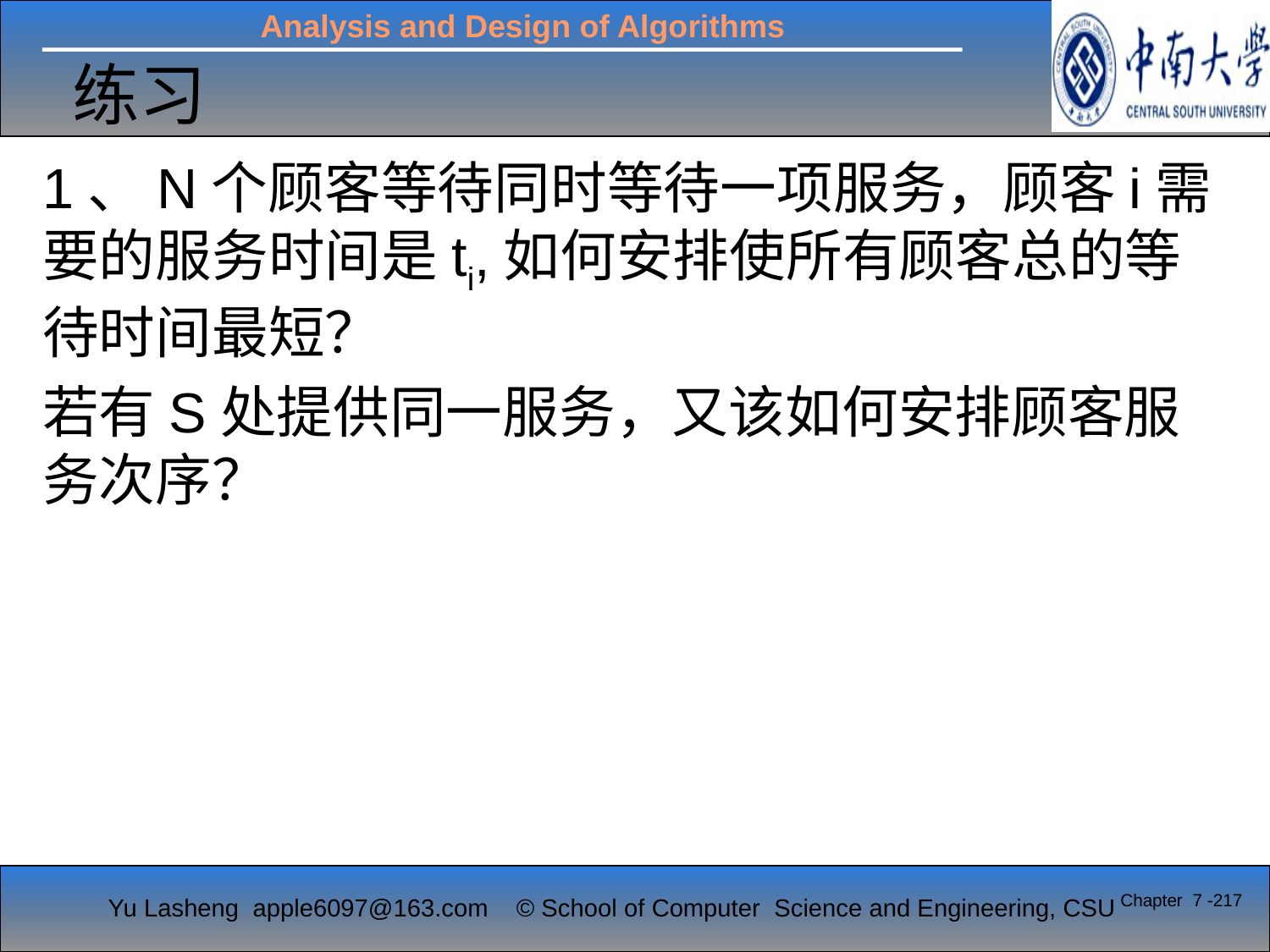

# 练习
1、N个顾客等待同时等待一项服务，顾客i需要的服务时间是ti,如何安排使所有顾客总的等待时间最短？
若有S处提供同一服务，又该如何安排顾客服务次序？
Chapter  7 -217